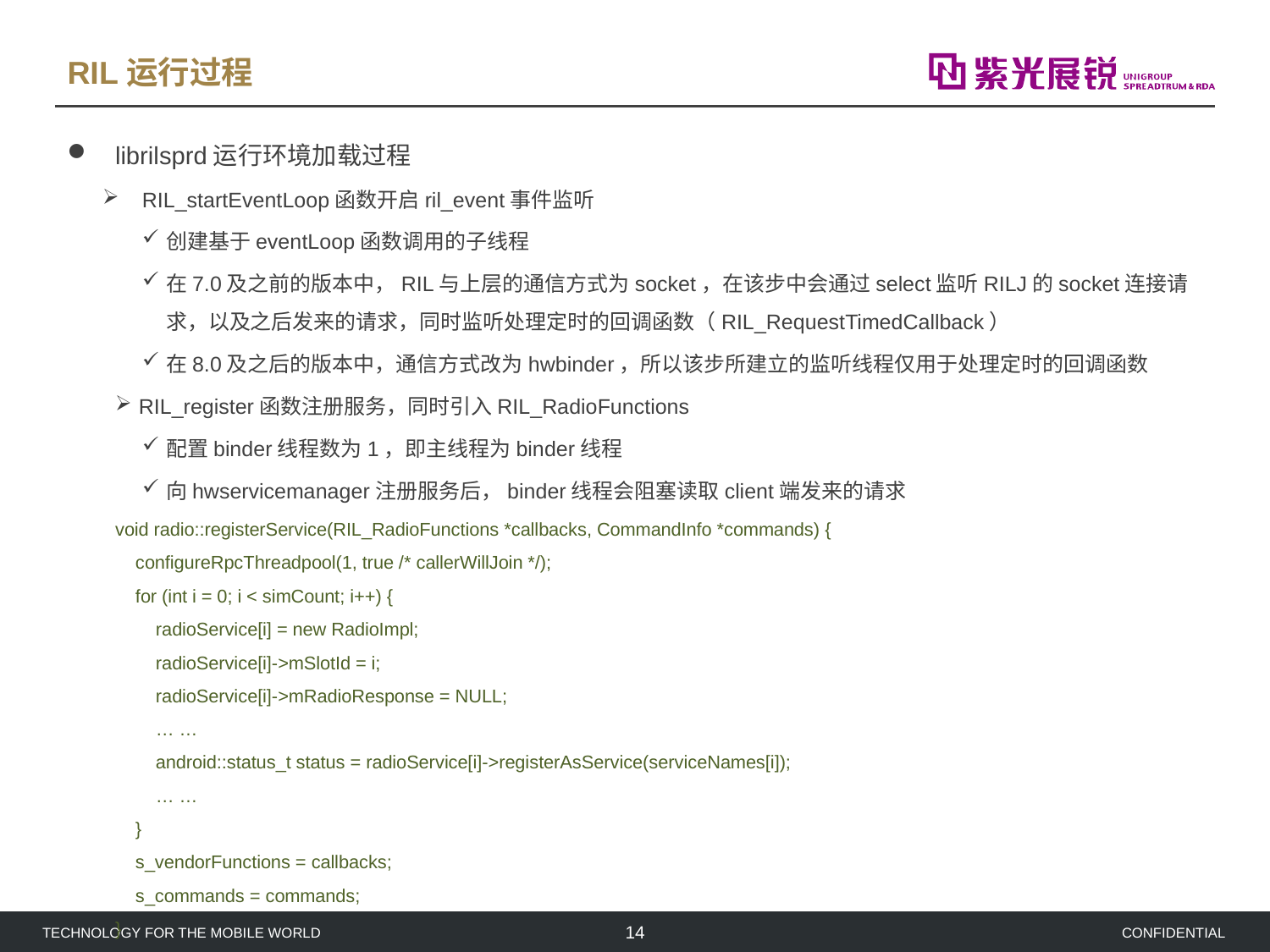

# RIL运行过程
librilsprd运行环境加载过程
RIL_startEventLoop函数开启ril_event事件监听
创建基于eventLoop函数调用的子线程
在7.0及之前的版本中，RIL与上层的通信方式为socket，在该步中会通过select监听RILJ的socket连接请求，以及之后发来的请求，同时监听处理定时的回调函数（RIL_RequestTimedCallback）
在8.0及之后的版本中，通信方式改为hwbinder，所以该步所建立的监听线程仅用于处理定时的回调函数
RIL_register函数注册服务，同时引入RIL_RadioFunctions
配置binder线程数为1，即主线程为binder线程
向hwservicemanager注册服务后，binder线程会阻塞读取client端发来的请求
void radio::registerService(RIL_RadioFunctions *callbacks, CommandInfo *commands) {
    configureRpcThreadpool(1, true /* callerWillJoin */);
    for (int i = 0; i < simCount; i++) {
        radioService[i] = new RadioImpl;
        radioService[i]->mSlotId = i;
        radioService[i]->mRadioResponse = NULL;
        … …
        android::status_t status = radioService[i]->registerAsService(serviceNames[i]);
        … …
    }
    s_vendorFunctions = callbacks;
    s_commands = commands;
}